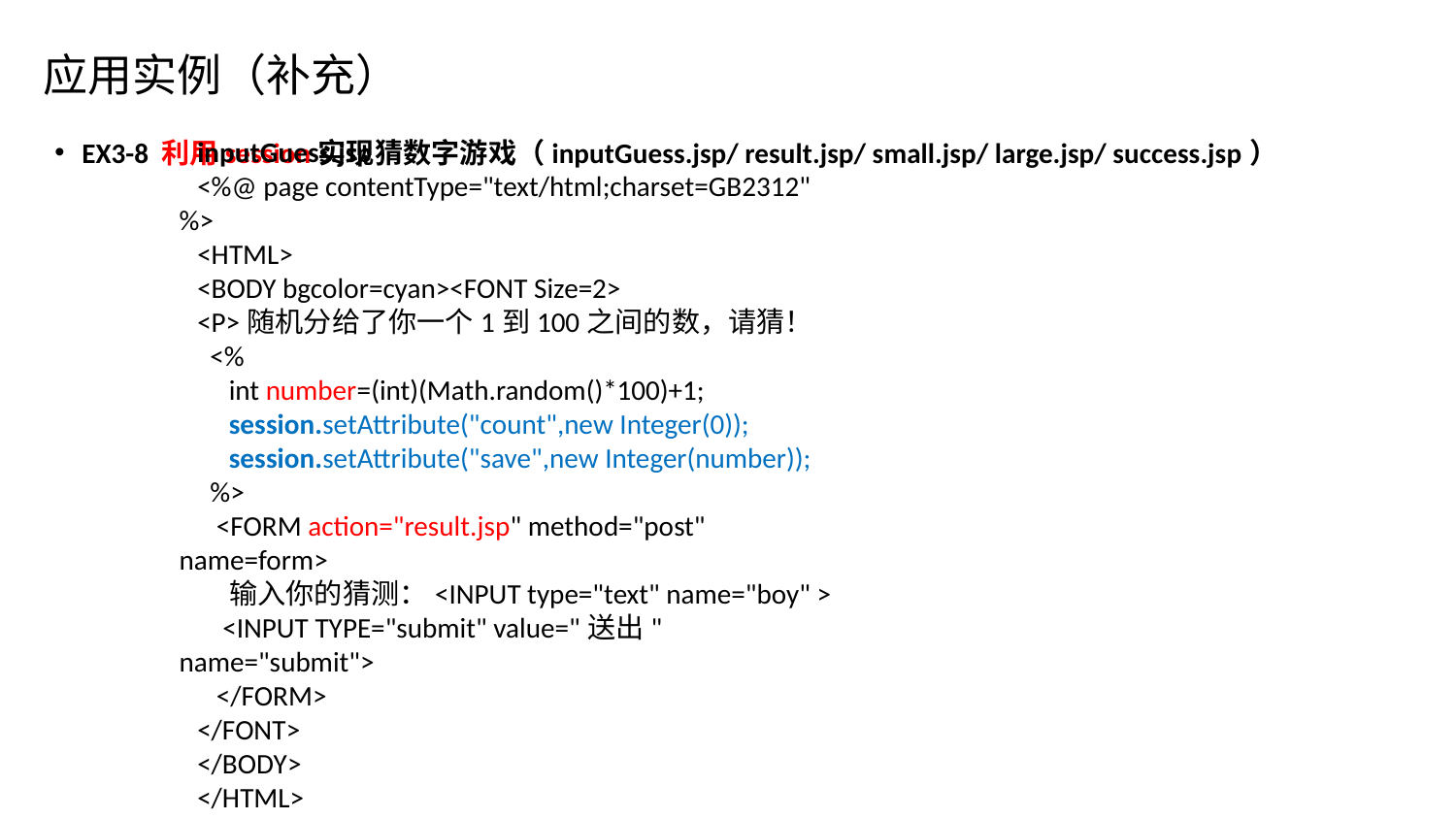

# 应用实例（补充）
EX3-8 利用session实现猜数字游戏（inputGuess.jsp/ result.jsp/ small.jsp/ large.jsp/ success.jsp）
inputGuess.jsp
<%@ page contentType="text/html;charset=GB2312" %>
<HTML>
<BODY bgcolor=cyan><FONT Size=2>
<P>随机分给了你一个1到100之间的数，请猜！
  <%
     int number=(int)(Math.random()*100)+1;
     session.setAttribute("count",new Integer(0));
     session.setAttribute("save",new Integer(number));
  %>
   <FORM action="result.jsp" method="post" name=form>
    输入你的猜测：<INPUT type="text" name="boy" >
    <INPUT TYPE="submit" value="送出" name="submit">
   </FORM>
</FONT>
</BODY>
</HTML>